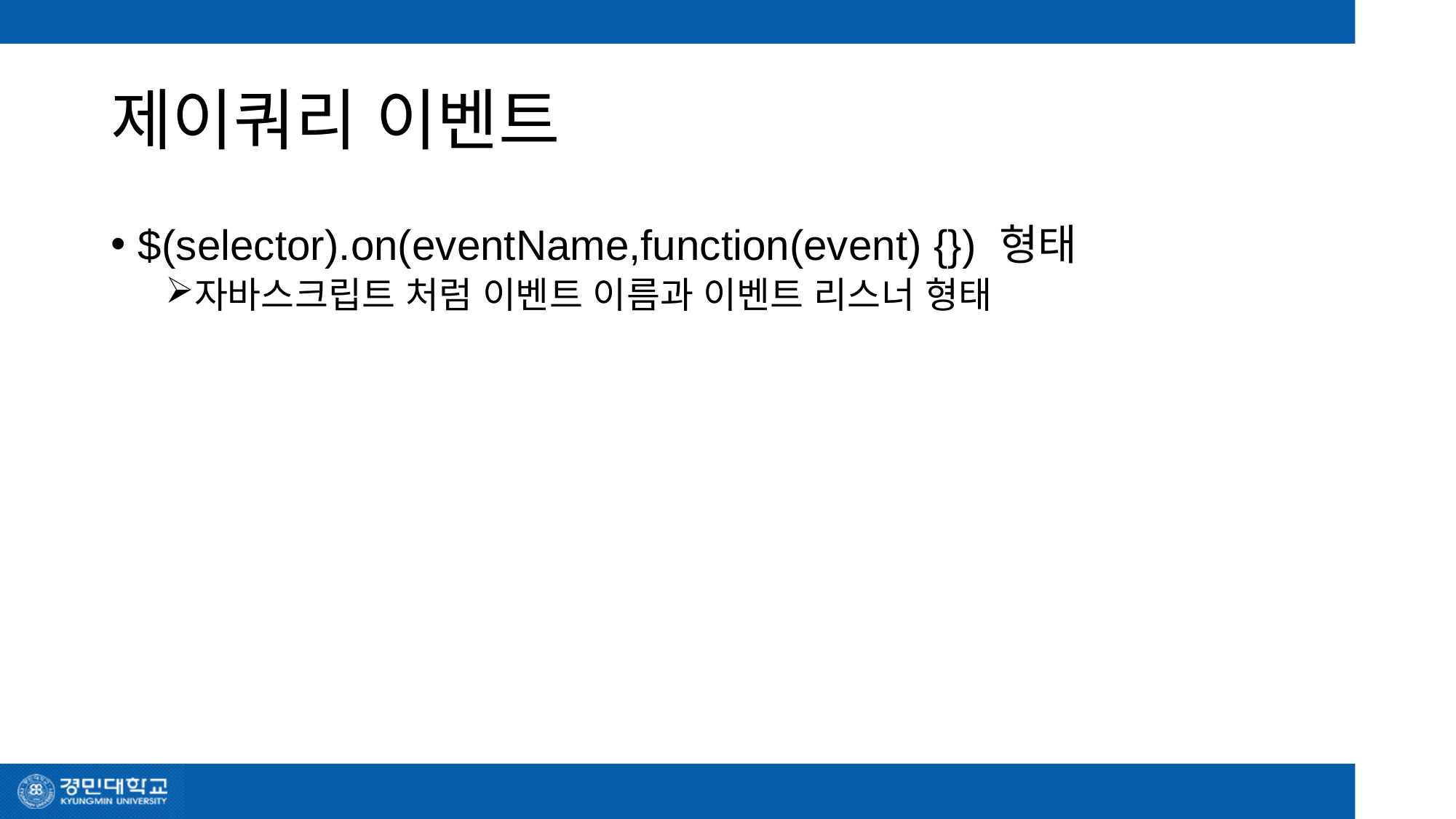

# 제이쿼리 이벤트
$(selector).on(eventName,function(event) {}) 형태
자바스크립트 처럼 이벤트 이름과 이벤트 리스너 형태